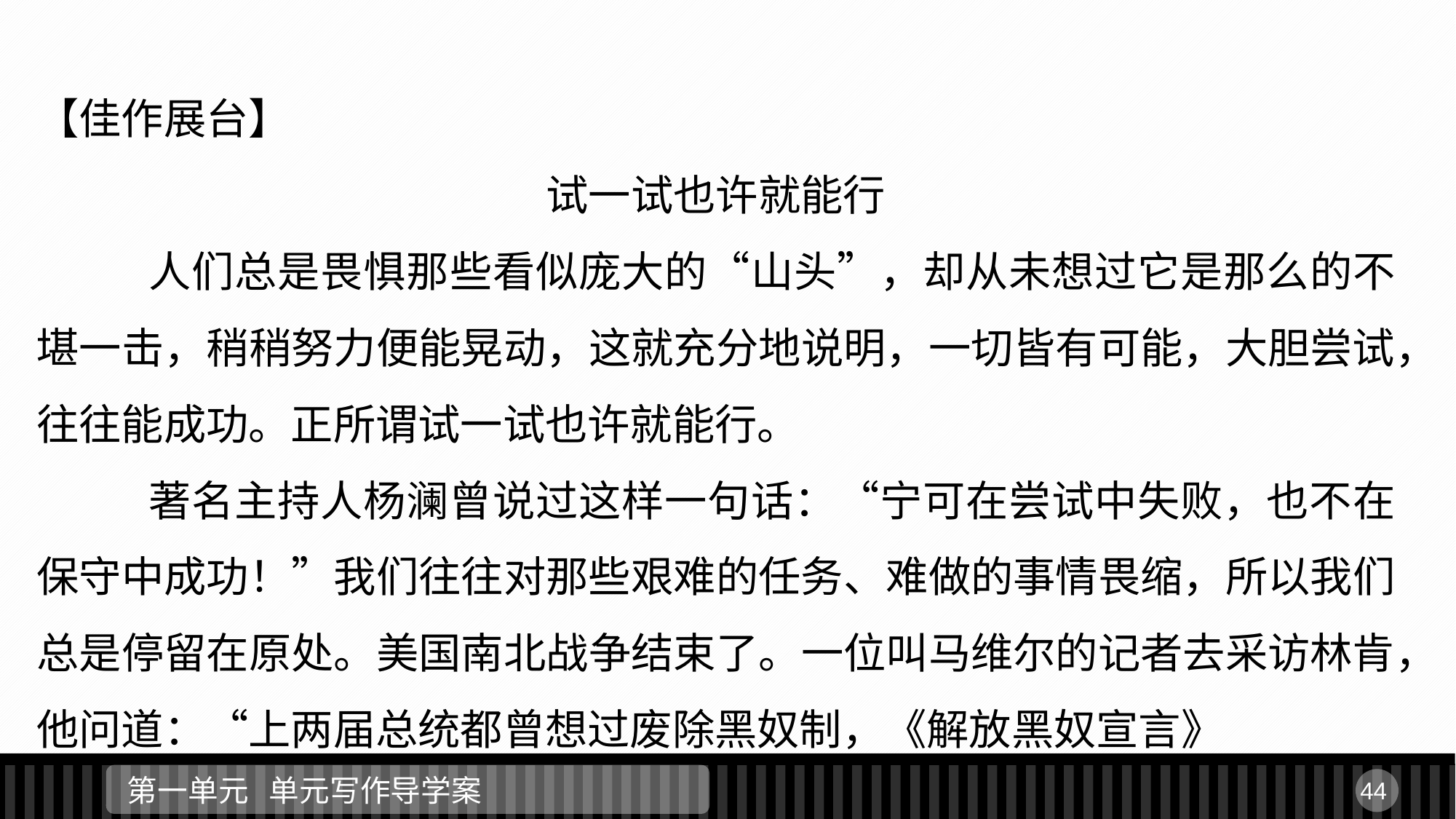

【佳作展台】
试一试也许就能行
          人们总是畏惧那些看似庞大的“山头”，却从未想过它是那么的不堪一击，稍稍努力便能晃动，这就充分地说明，一切皆有可能，大胆尝试，往往能成功。正所谓试一试也许就能行。
          著名主持人杨澜曾说过这样一句话：“宁可在尝试中失败，也不在保守中成功！”我们往往对那些艰难的任务、难做的事情畏缩，所以我们总是停留在原处。美国南北战争结束了。一位叫马维尔的记者去采访林肯，他问道：“上两届总统都曾想过废除黑奴制，《解放黑奴宣言》